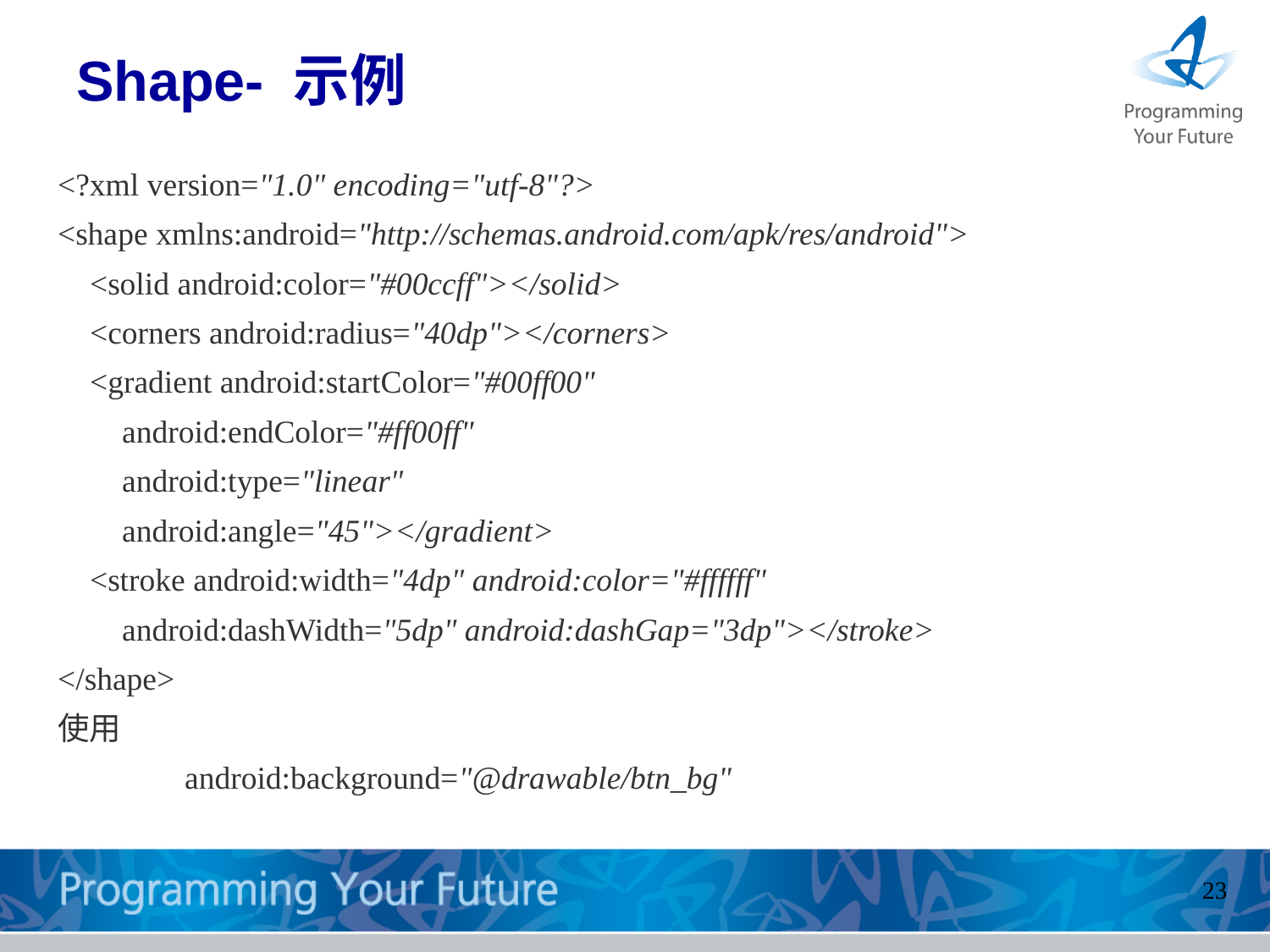

# Shape- 示例
<?xml version="1.0" encoding="utf-8"?>
<shape xmlns:android="http://schemas.android.com/apk/res/android">
    <solid android:color="#00ccff"></solid>
    <corners android:radius="40dp"></corners>
    <gradient android:startColor="#00ff00"
        android:endColor="#ff00ff"
        android:type="linear"
        android:angle="45"></gradient>
    <stroke android:width="4dp" android:color="#ffffff"
        android:dashWidth="5dp" android:dashGap="3dp"></stroke>
</shape>
使用
	android:background="@drawable/btn_bg"